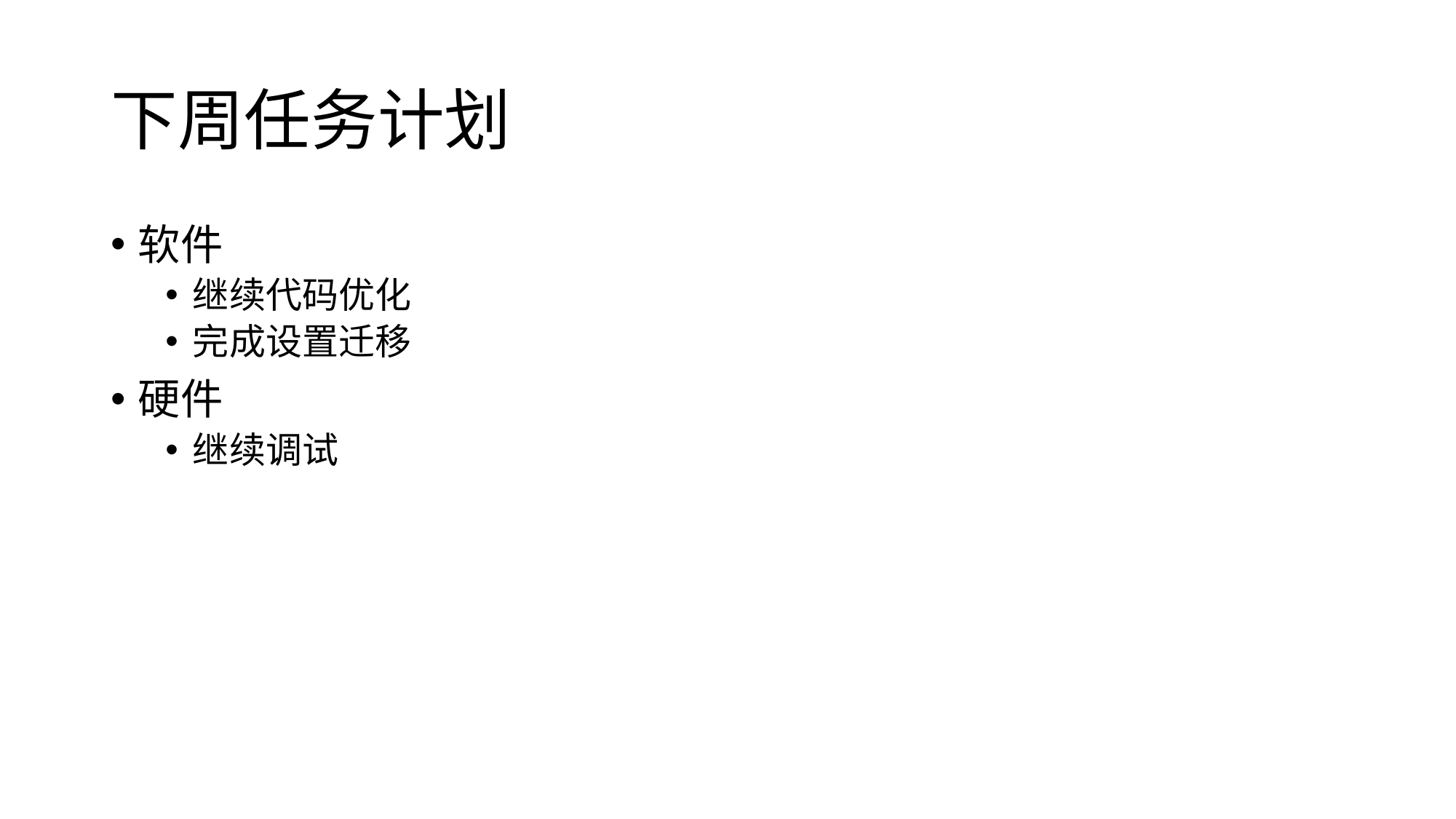

# 下周任务计划
软件
继续代码优化
完成设置迁移
硬件
继续调试